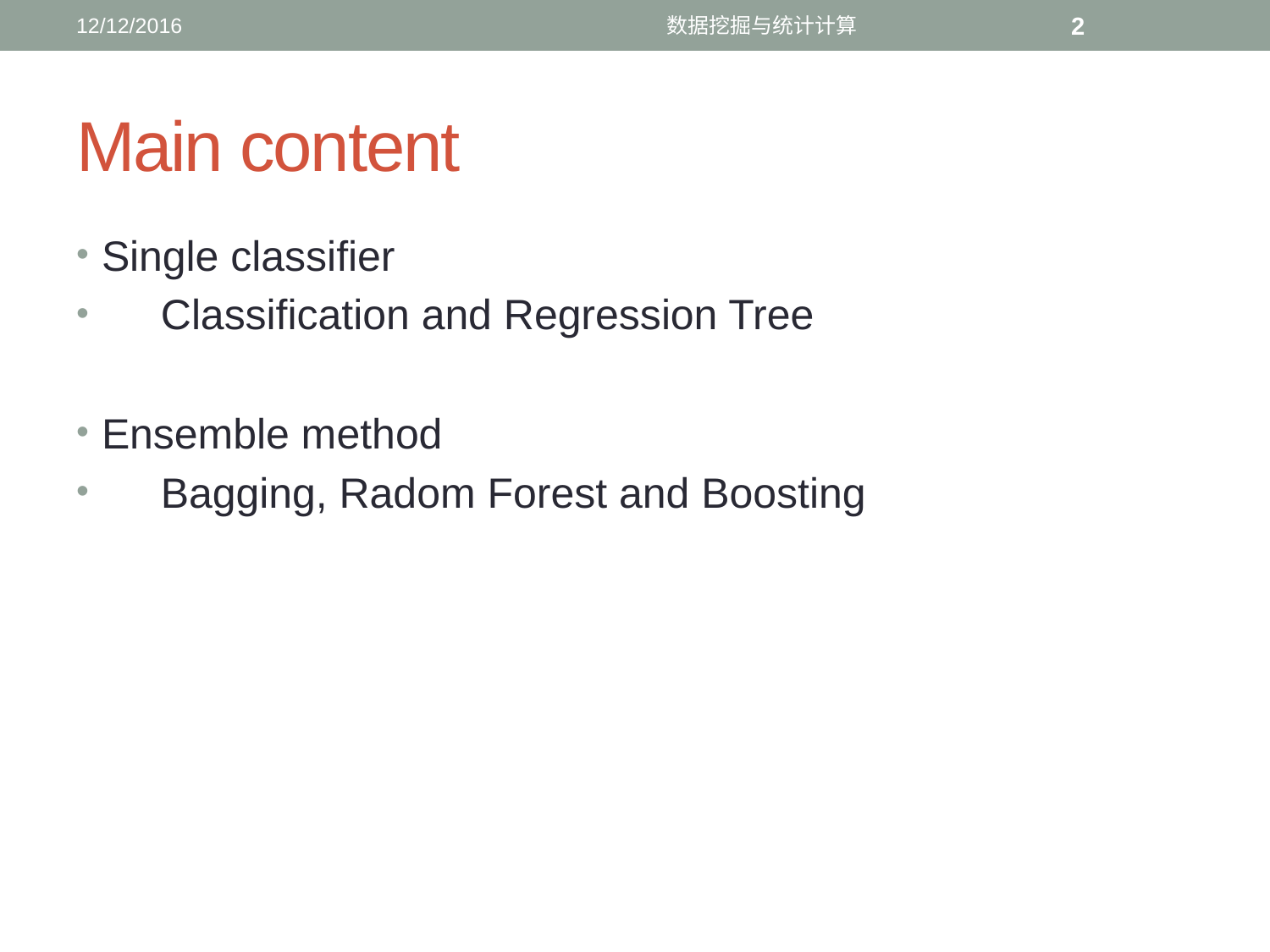

12/12/2016
数据挖掘与统计计算
2
# Main content
Single classifier
     Classification and Regression Tree

Ensemble method
     Bagging, Radom Forest and Boosting